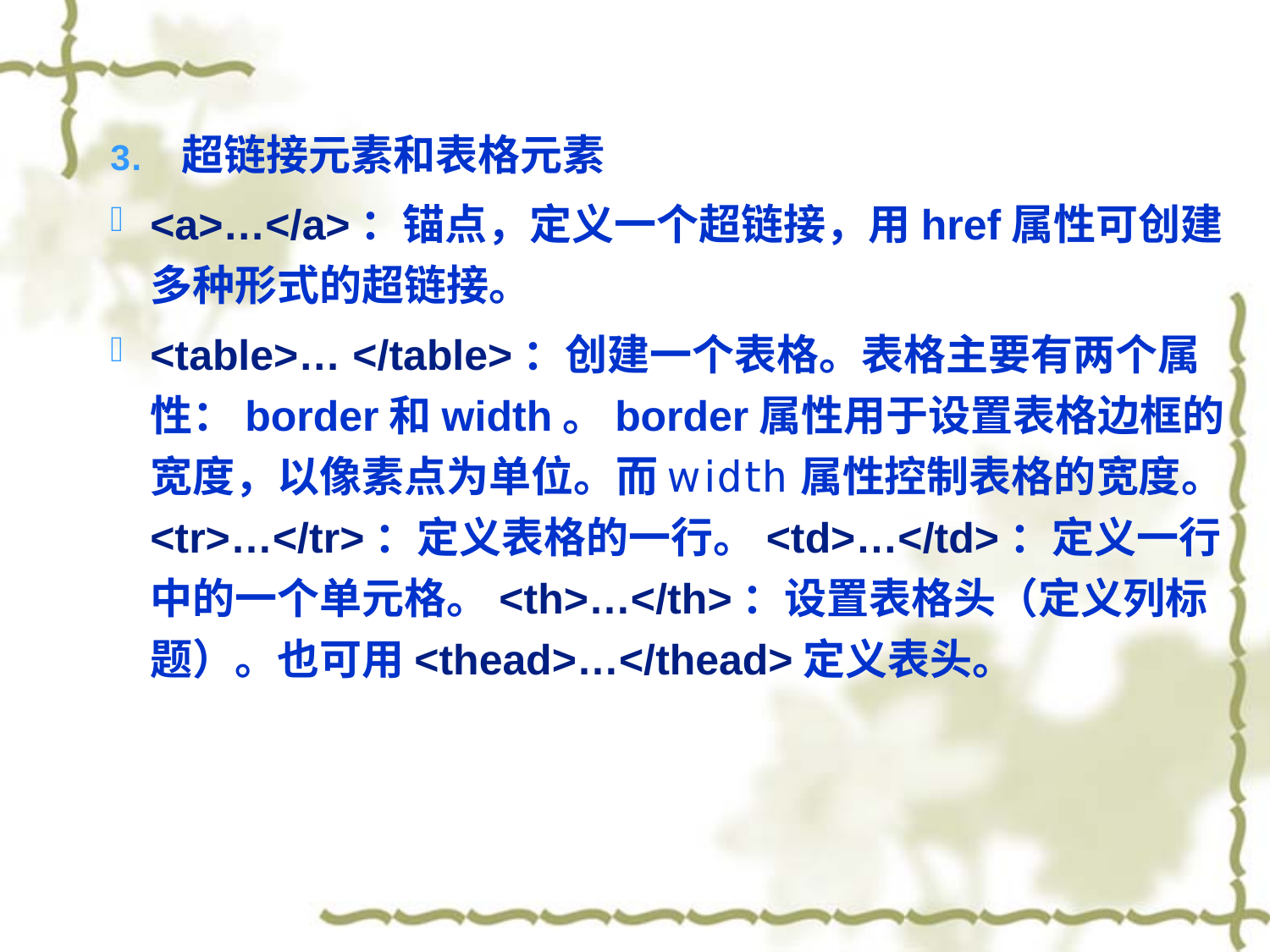

超链接元素和表格元素
<a>…</a>：锚点，定义一个超链接，用href属性可创建多种形式的超链接。
<table>… </table>：创建一个表格。表格主要有两个属性：border和width。border属性用于设置表格边框的宽度，以像素点为单位。而width属性控制表格的宽度。<tr>…</tr>：定义表格的一行。<td>…</td>：定义一行中的一个单元格。<th>…</th>：设置表格头（定义列标题）。也可用<thead>…</thead>定义表头。